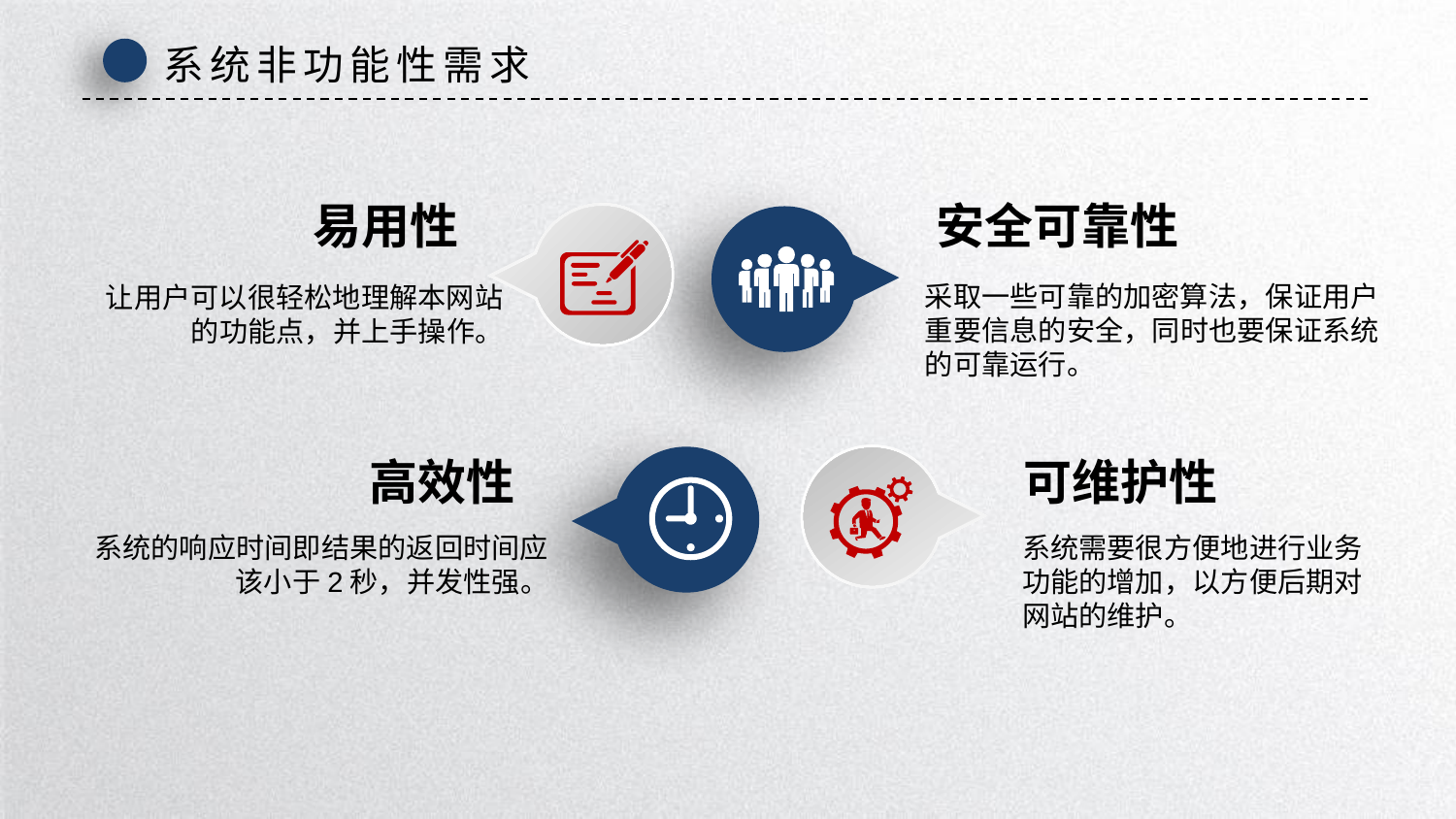

系统非功能性需求

安全可靠性
易用性

采取一些可靠的加密算法，保证用户重要信息的安全，同时也要保证系统的可靠运行。
让用户可以很轻松地理解本网站的功能点，并上手操作。

可维护性
高效性

系统的响应时间即结果的返回时间应该小于2秒，并发性强。
系统需要很方便地进行业务功能的增加，以方便后期对网站的维护。